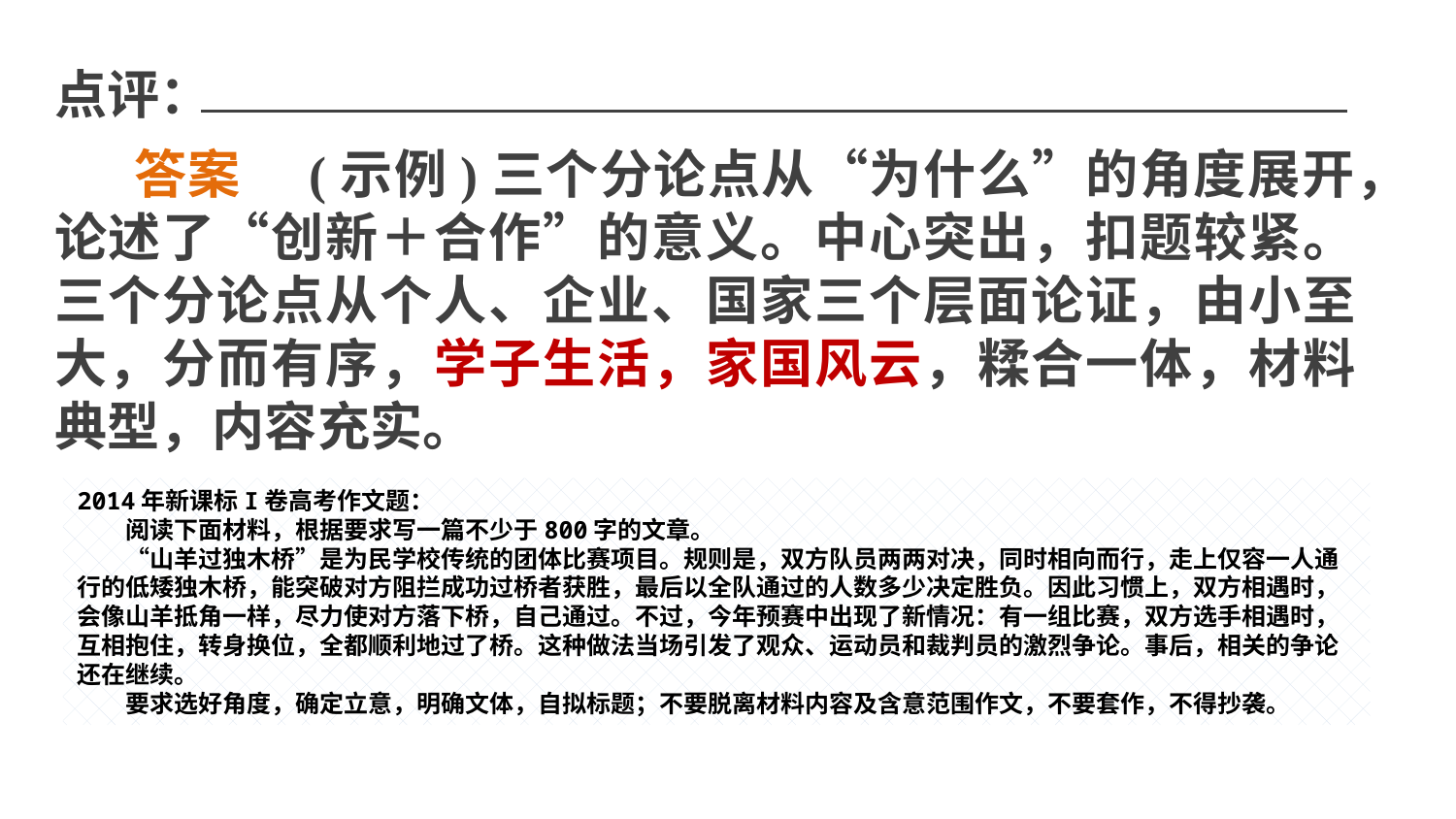

点评：
     答案　(示例)三个分论点从“为什么”的角度展开，论述了“创新＋合作”的意义。中心突出，扣题较紧。三个分论点从个人、企业、国家三个层面论证，由小至大，分而有序，学子生活，家国风云，糅合一体，材料典型，内容充实。
2014年新课标I卷高考作文题：
　　阅读下面材料，根据要求写一篇不少于800字的文章。
　　“山羊过独木桥”是为民学校传统的团体比赛项目。规则是，双方队员两两对决，同时相向而行，走上仅容一人通行的低矮独木桥，能突破对方阻拦成功过桥者获胜，最后以全队通过的人数多少决定胜负。因此习惯上，双方相遇时，会像山羊抵角一样，尽力使对方落下桥，自己通过。不过，今年预赛中出现了新情况：有一组比赛，双方选手相遇时，互相抱住，转身换位，全都顺利地过了桥。这种做法当场引发了观众、运动员和裁判员的激烈争论。事后，相关的争论还在继续。
　　要求选好角度，确定立意，明确文体，自拟标题；不要脱离材料内容及含意范围作文，不要套作，不得抄袭。